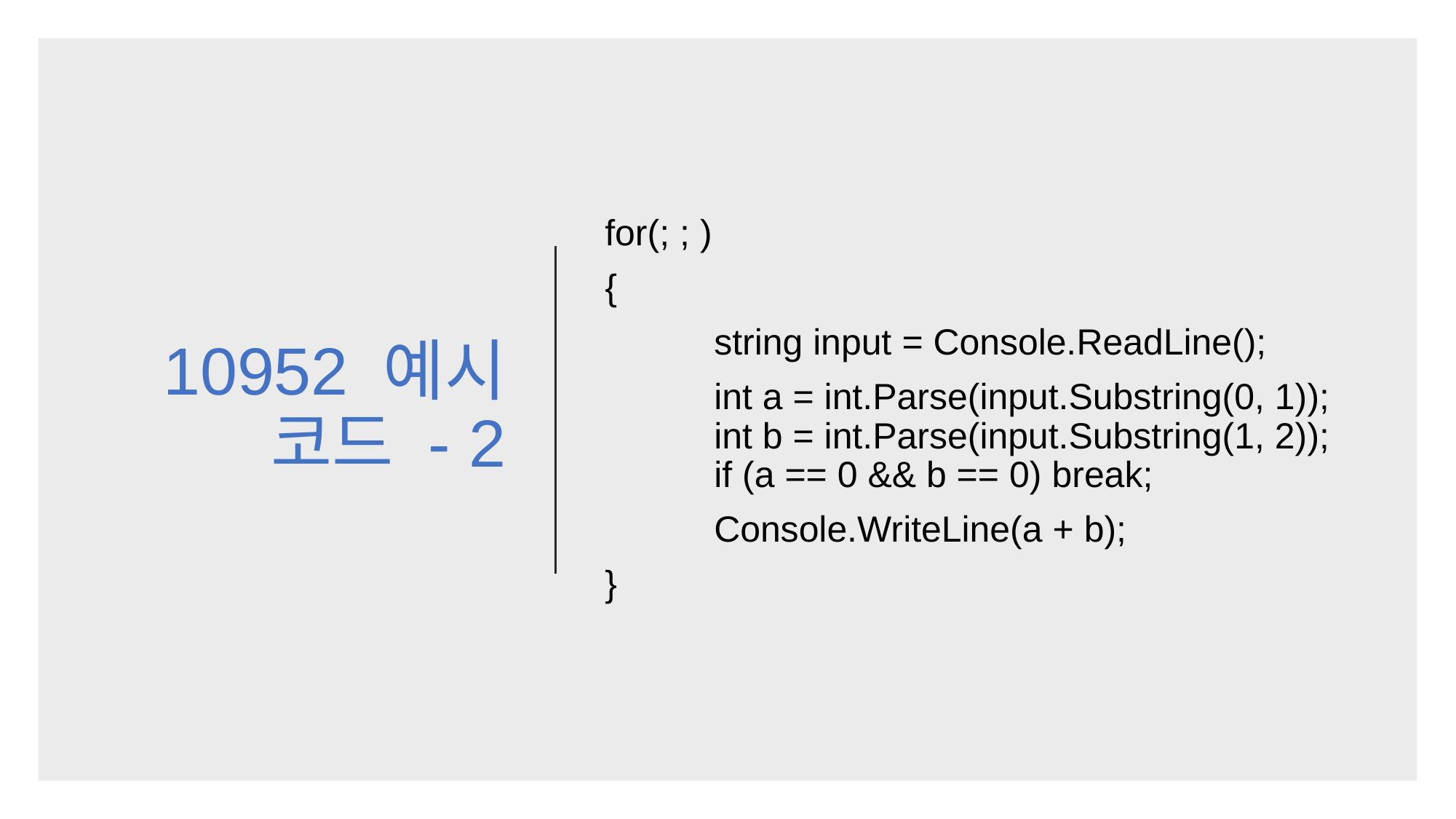

# 10952 예시 코드 - 2
for(; ; )
{
	string input = Console.ReadLine();
	int a = int.Parse(input.Substring(0, 1));            	int b = int.Parse(input.Substring(1, 2));         	if (a == 0 && b == 0) break;
	Console.WriteLine(a + b);
}